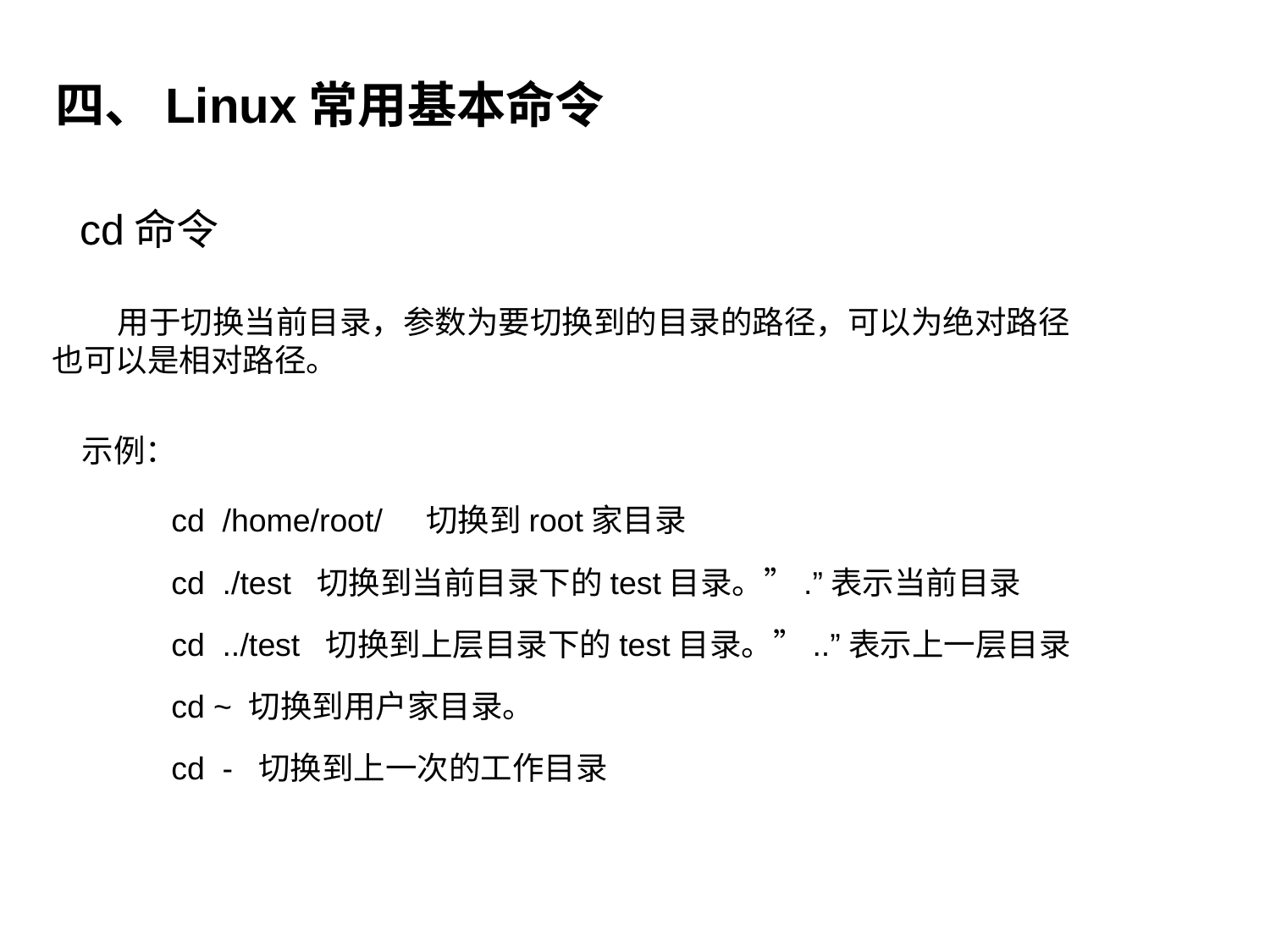

四、Linux常用基本命令
cd命令
        用于切换当前目录，参数为要切换到的目录的路径，可以为绝对路径
也可以是相对路径。
示例：
cd  /home/root/    切换到root家目录
cd  ./test  切换到当前目录下的test目录。”.”表示当前目录
cd  ../test  切换到上层目录下的test目录。”..”表示上一层目录
cd ~ 切换到用户家目录。
cd  -  切换到上一次的工作目录